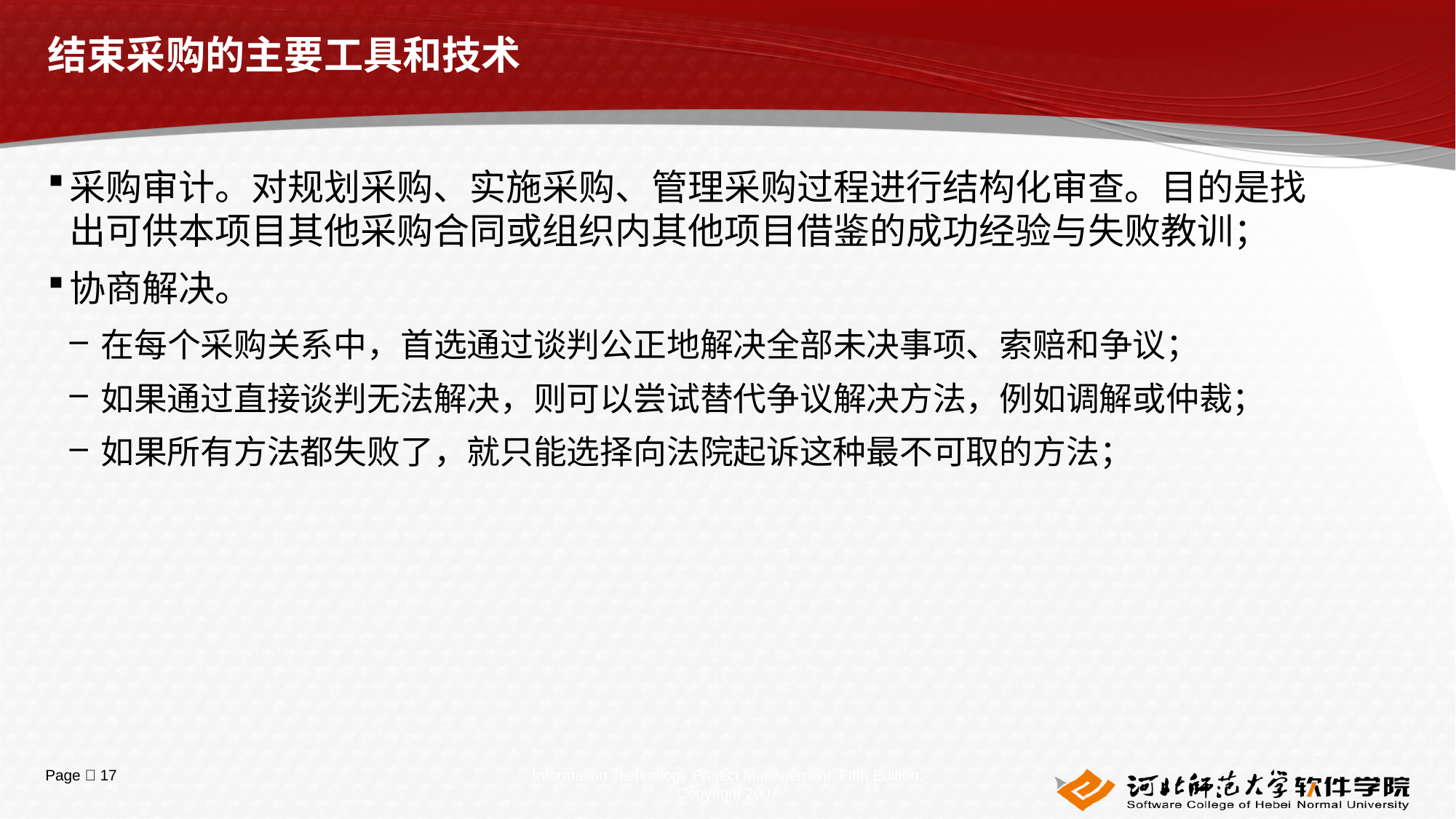

# 结束采购的主要工具和技术
采购审计。对规划采购、实施采购、管理采购过程进行结构化审查。目的是找出可供本项目其他采购合同或组织内其他项目借鉴的成功经验与失败教训；
协商解决。
在每个采购关系中，首选通过谈判公正地解决全部未决事项、索赔和争议；
如果通过直接谈判无法解决，则可以尝试替代争议解决方法，例如调解或仲裁；
如果所有方法都失败了，就只能选择向法院起诉这种最不可取的方法；
Information Technology Project Management, Fifth Edition, Copyright 2007